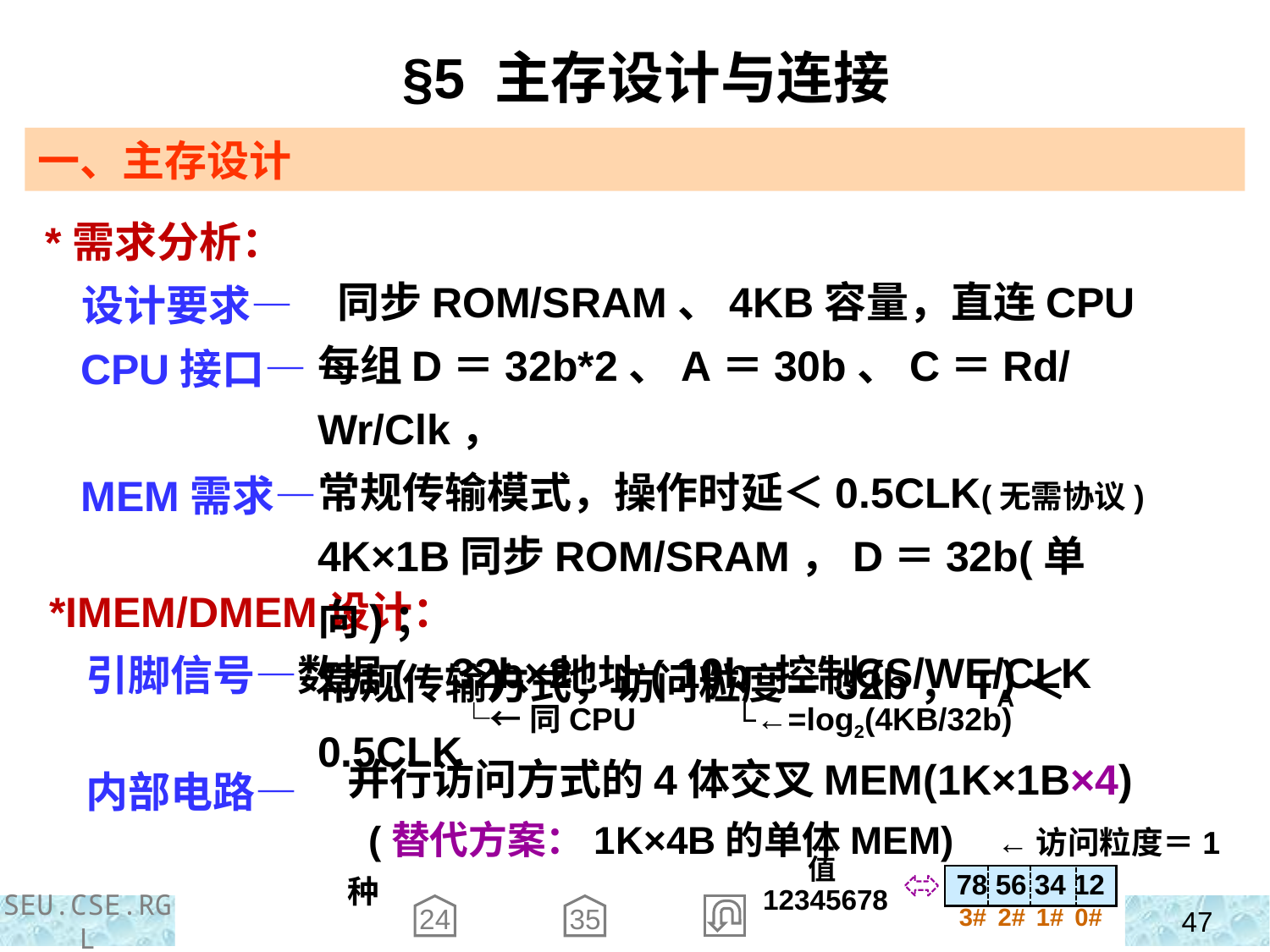

§5 主存设计与连接
一、主存设计
 *需求分析：
    设计要求—
    CPU接口—

    MEM需求—
 同步ROM/SRAM、4KB容量，直连CPU
每组D＝32b*2、A＝30b、C＝Rd/Wr/Clk，
常规传输模式，操作时延＜0.5CLK(无需协议)
4K×1B同步ROM/SRAM，D＝32b(单向)；
常规传输方式，访问粒度＝32b，TA＜0.5CLK
 *IMEM/DMEM设计：
    引脚信号—数据(       )、地址(    )、控制(          )

    内部电路—
32b×2         10b         CS/WE/CLK
 └←同CPU           └←=log2(4KB/32b)
并行访问方式的4体交叉MEM(1K×1B×4)
  (替代方案：1K×4B的单体MEM)    ←访问粒度＝1种
值12345678
78 56 34 12

3#  2#  1#  0#

24
35
SEU.CSE.RGL
47